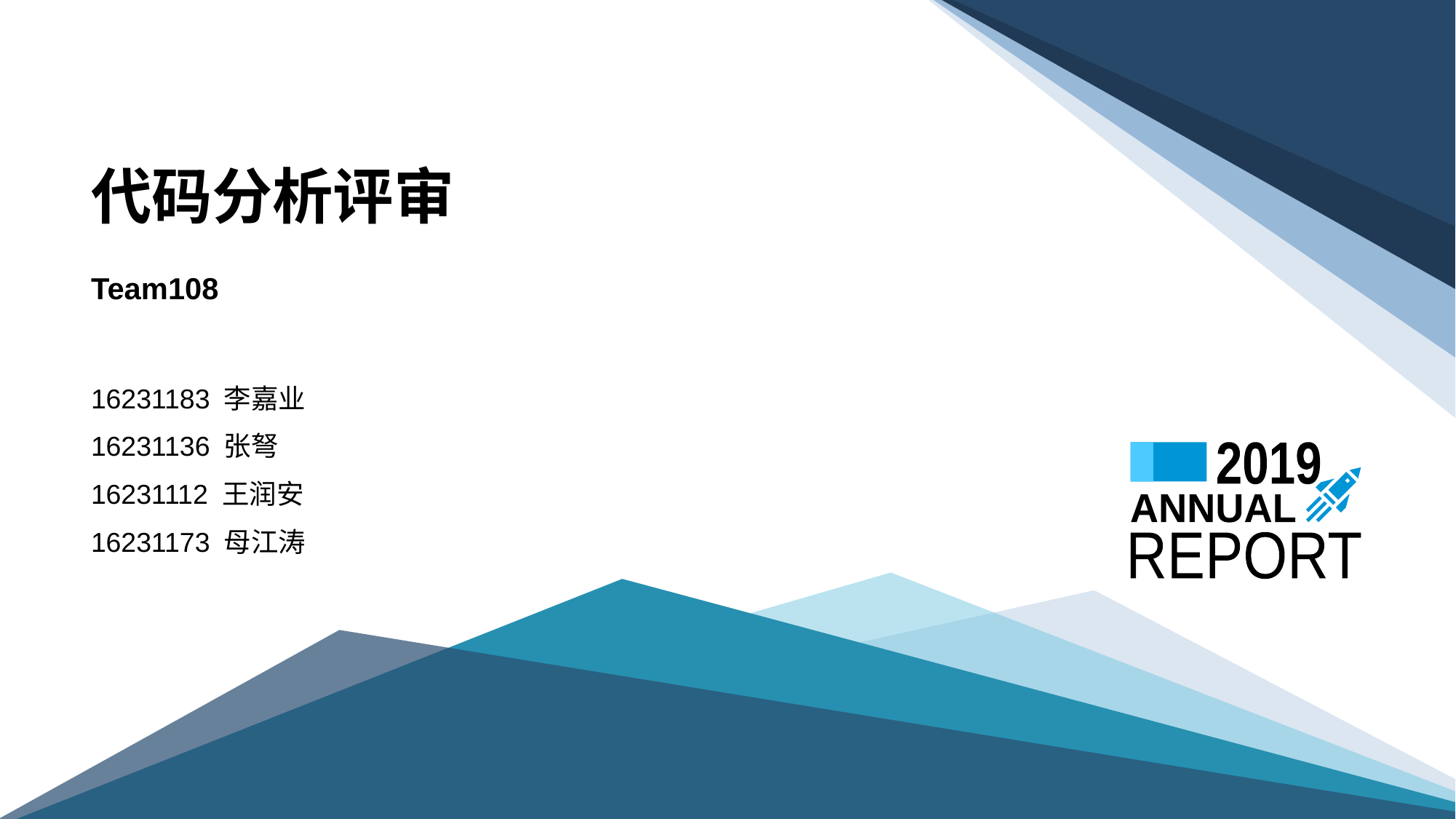

# 代码分析评审
Team108

2019
ANNUAL
REPORT

16231183 李嘉业
16231136 张弩
16231112 王润安
16231173 母江涛